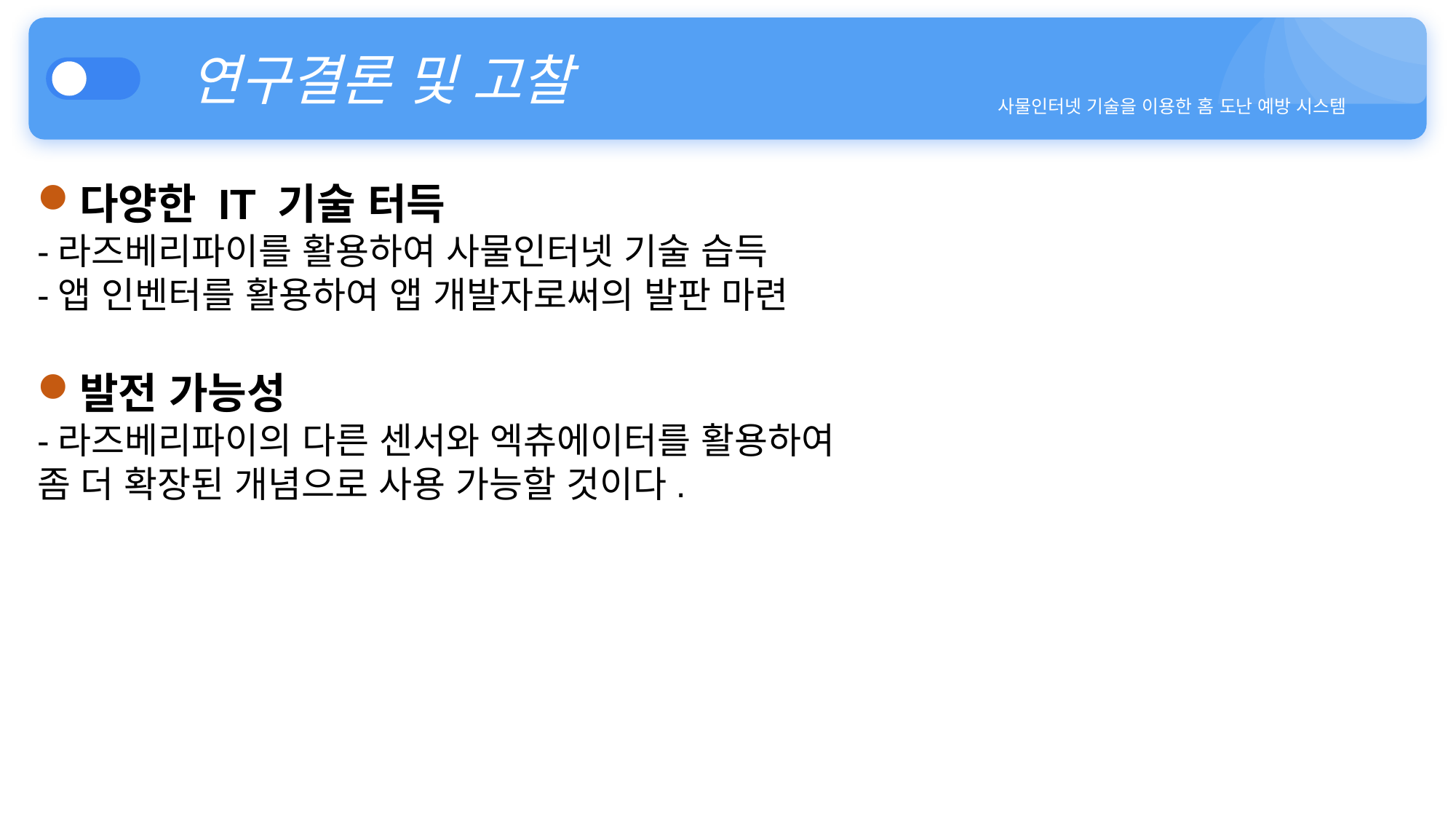

연구결론 및 고찰

사물인터넷 기술을 이용한 홈 도난 예방 시스템

다양한 IT 기술 터득
-라즈베리파이를 활용하여 사물인터넷 기술 습득
-앱 인벤터를 활용하여 앱 개발자로써의 발판 마련

발전 가능성
-라즈베리파이의 다른 센서와 엑츄에이터를 활용하여
좀 더 확장된 개념으로 사용 가능할 것이다.